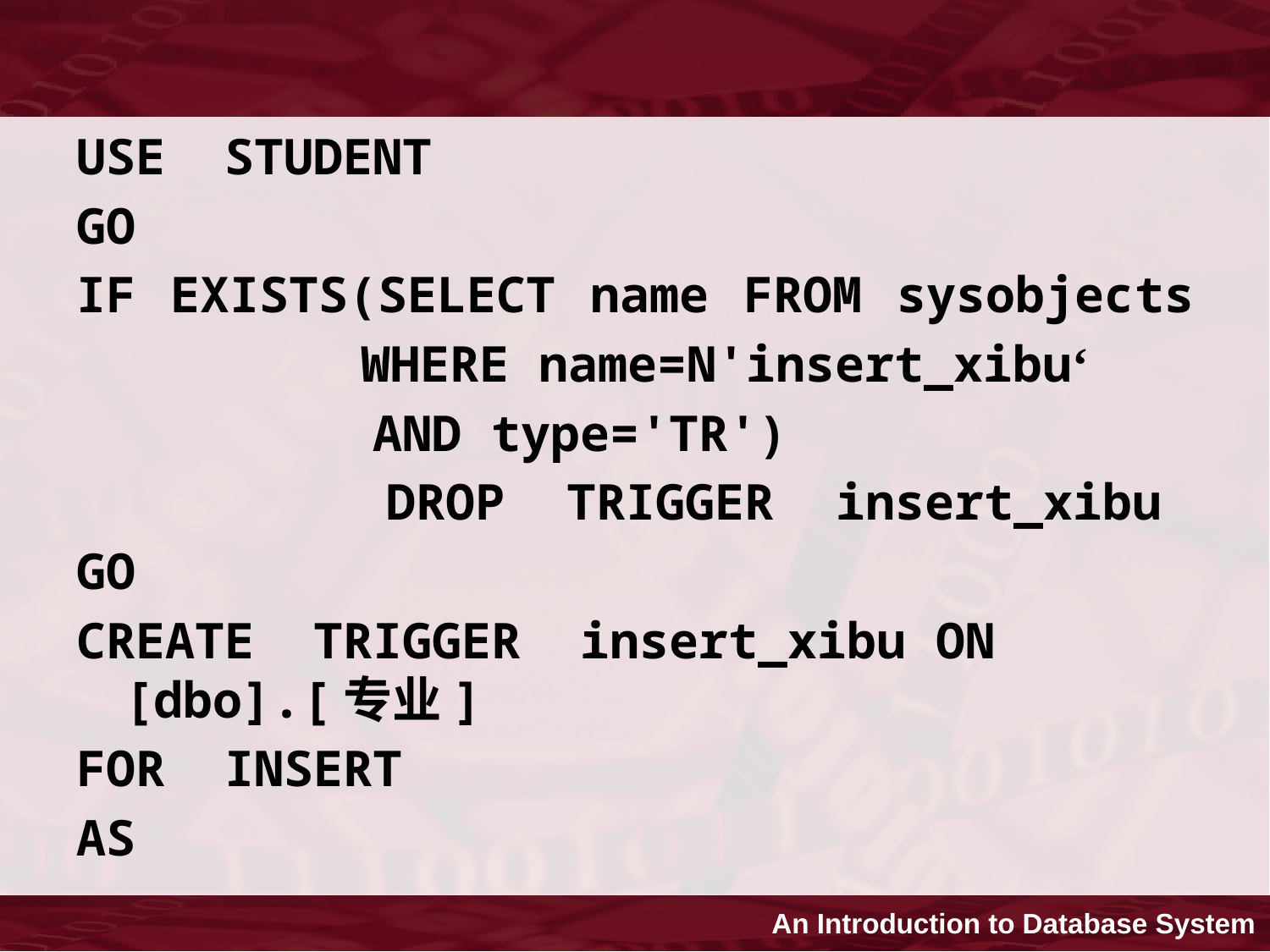

USE  STUDENT
GO
IF EXISTS(SELECT name FROM sysobjects
	        WHERE name=N'insert_xibu‘
          AND type='TR')
          DROP  TRIGGER  insert_xibu
GO
CREATE  TRIGGER  insert_xibu ON [dbo].[专业]
FOR  INSERT
AS